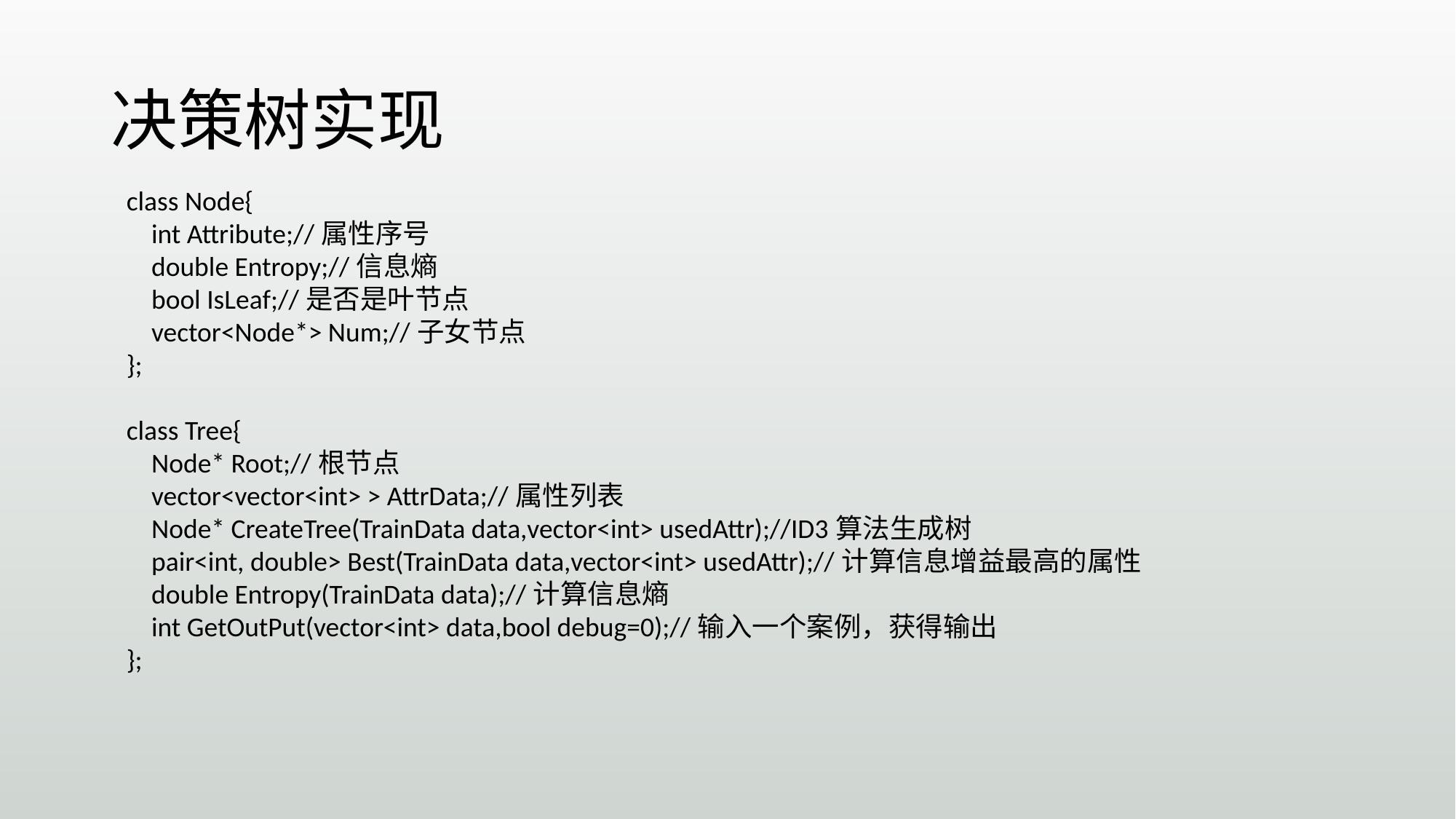

# 决策树实现
class Node{
    int Attribute;//属性序号
    double Entropy;//信息熵
    bool IsLeaf;//是否是叶节点
    vector<Node*> Num;//子女节点
};

class Tree{
    Node* Root;//根节点
    vector<vector<int> > AttrData;//属性列表
    Node* CreateTree(TrainData data,vector<int> usedAttr);//ID3算法生成树
    pair<int, double> Best(TrainData data,vector<int> usedAttr);//计算信息增益最高的属性
    double Entropy(TrainData data);//计算信息熵
    int GetOutPut(vector<int> data,bool debug=0);//输入一个案例，获得输出
};